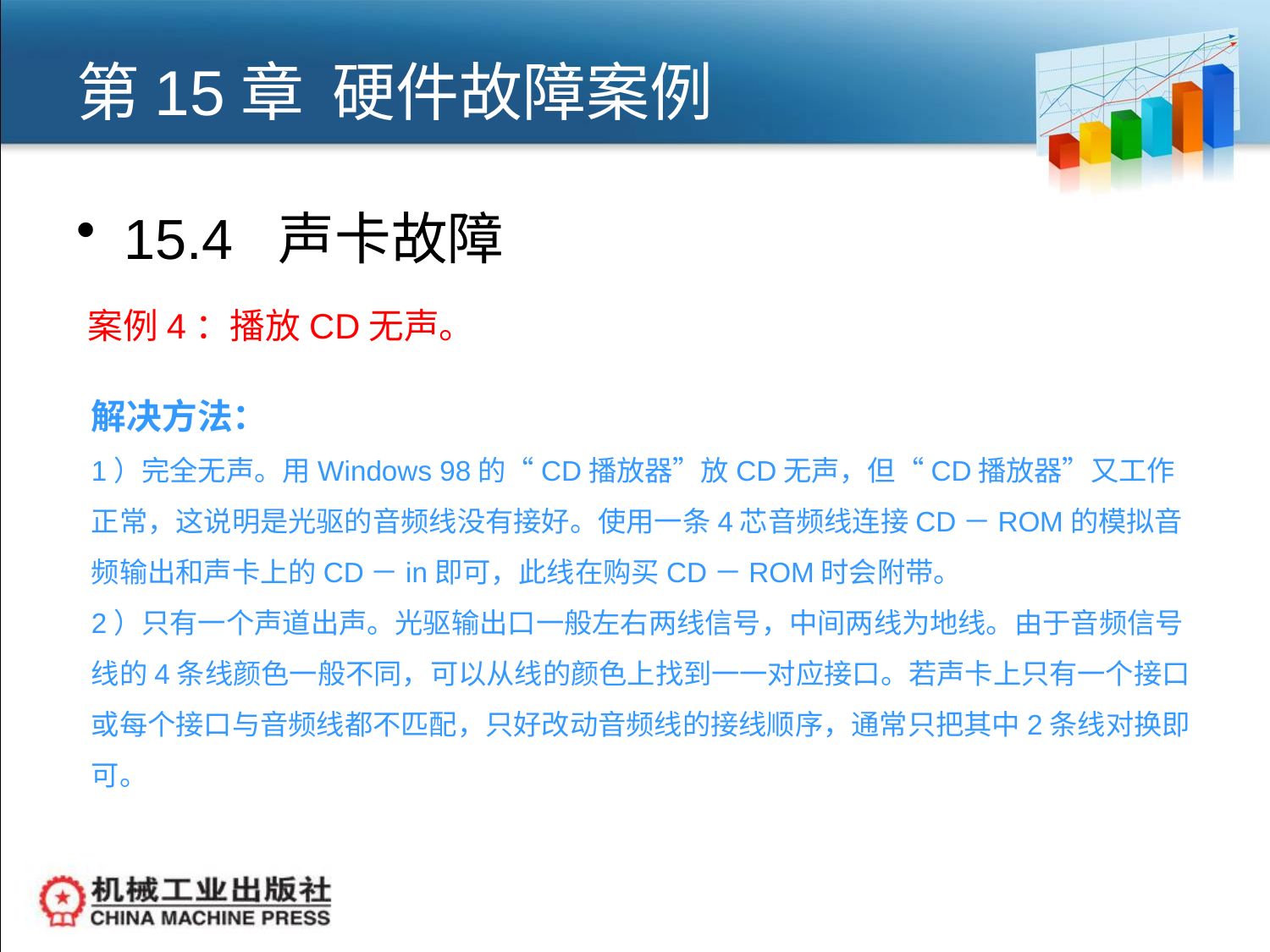

# 第15章  硬件故障案例
15.4  声卡故障
案例4：播放CD无声。
解决方法：
1）完全无声。用Windows 98的“CD播放器”放CD无声，但“CD播放器”又工作正常，这说明是光驱的音频线没有接好。使用一条4芯音频线连接CD－ROM的模拟音频输出和声卡上的CD－in即可，此线在购买CD－ROM时会附带。
2）只有一个声道出声。光驱输出口一般左右两线信号，中间两线为地线。由于音频信号线的4条线颜色一般不同，可以从线的颜色上找到一一对应接口。若声卡上只有一个接口或每个接口与音频线都不匹配，只好改动音频线的接线顺序，通常只把其中2条线对换即可。